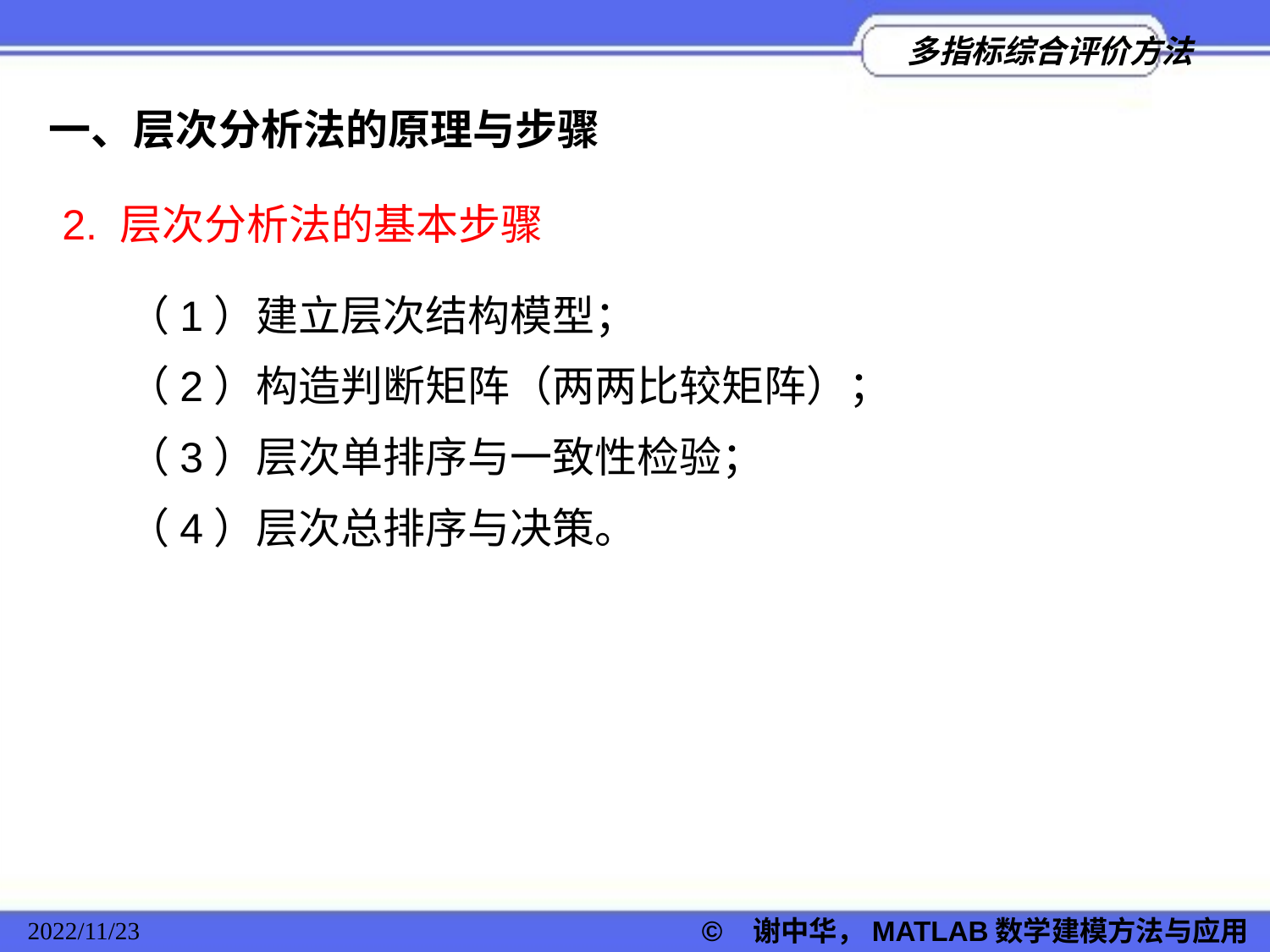

一、层次分析法的原理与步骤
2. 层次分析法的基本步骤
（1）建立层次结构模型；
（2）构造判断矩阵（两两比较矩阵）；
（3）层次单排序与一致性检验；
（4）层次总排序与决策。
2022/11/23
©   谢中华，MATLAB数学建模方法与应用